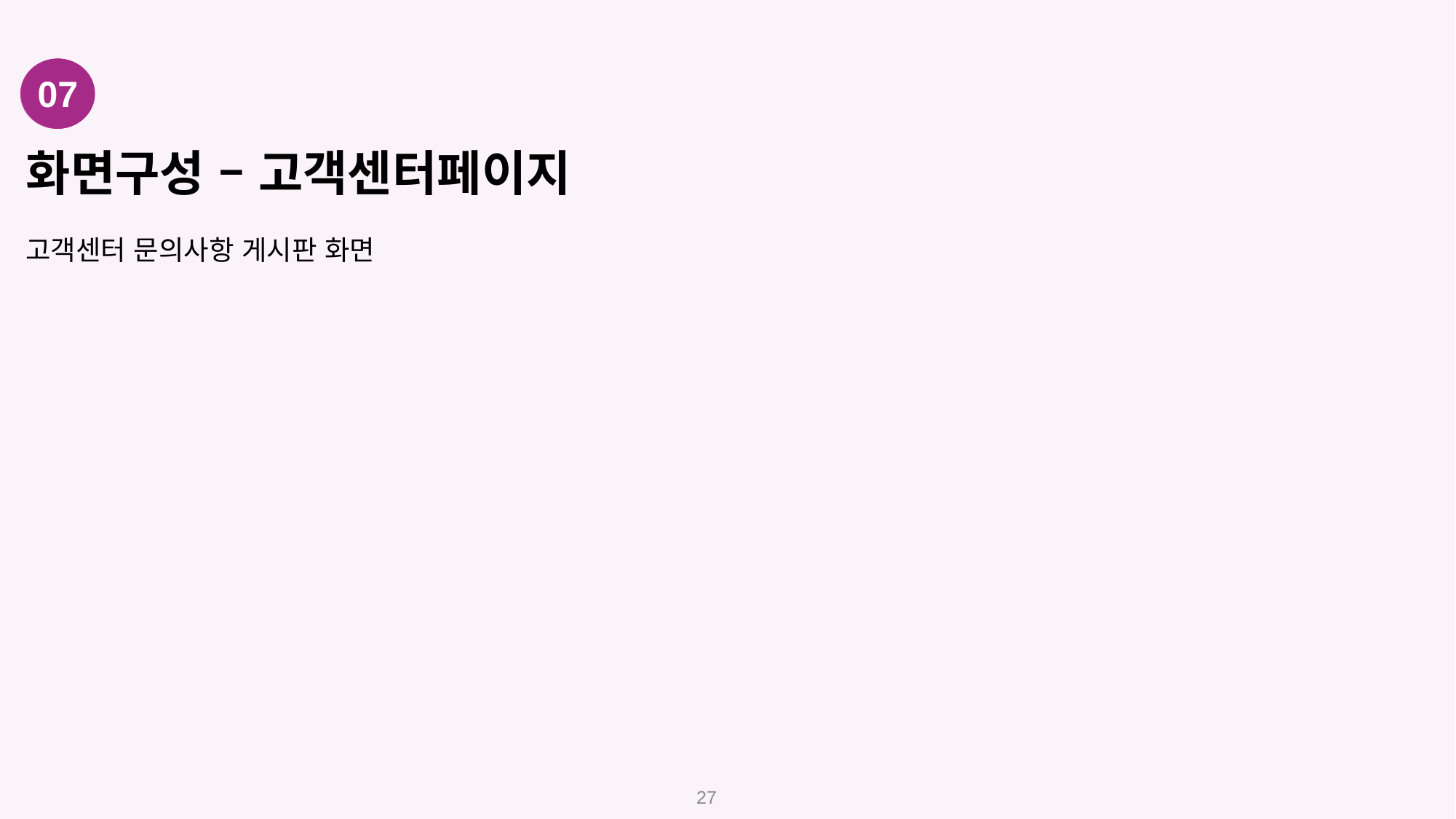

# 화면구성 – 고객센터페이지

07

05

06

03
고객센터 문의사항 게시판 화면
27